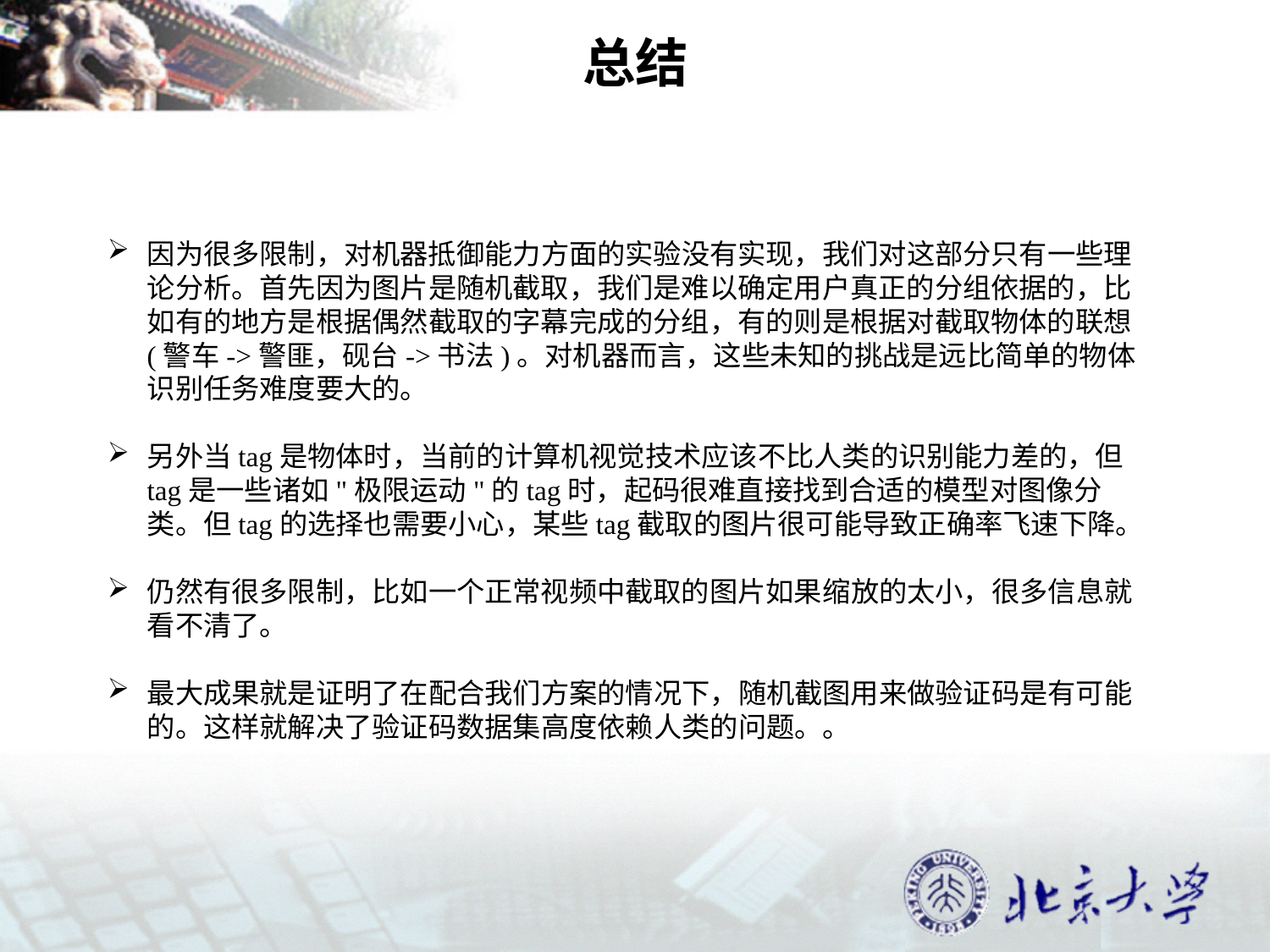

总结

因为很多限制，对机器抵御能力方面的实验没有实现，我们对这部分只有一些理论分析。首先因为图片是随机截取，我们是难以确定用户真正的分组依据的，比如有的地方是根据偶然截取的字幕完成的分组，有的则是根据对截取物体的联想(警车->警匪，砚台->书法)。对机器而言，这些未知的挑战是远比简单的物体识别任务难度要大的。

另外当tag是物体时，当前的计算机视觉技术应该不比人类的识别能力差的，但tag是一些诸如"极限运动"的tag时，起码很难直接找到合适的模型对图像分类。但tag的选择也需要小心，某些tag截取的图片很可能导致正确率飞速下降。

仍然有很多限制，比如一个正常视频中截取的图片如果缩放的太小，很多信息就看不清了。

最大成果就是证明了在配合我们方案的情况下，随机截图用来做验证码是有可能的。这样就解决了验证码数据集高度依赖人类的问题。。